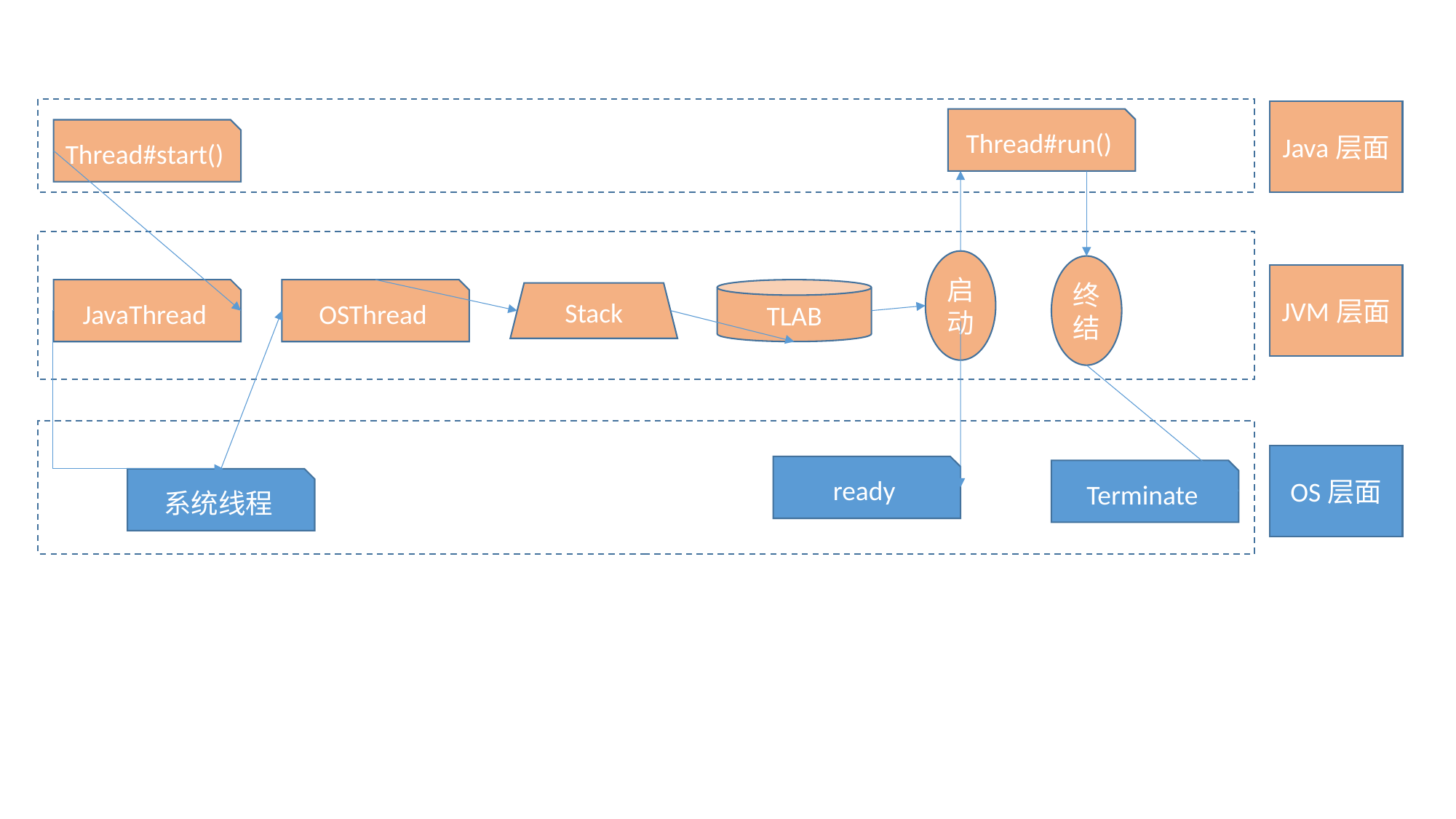

Java层面
Thread#run()
Thread#start()

启动
终结
JVM层面
JavaThread
OSThread
TLAB
Stack

OS层面
ready
Terminate
系统线程